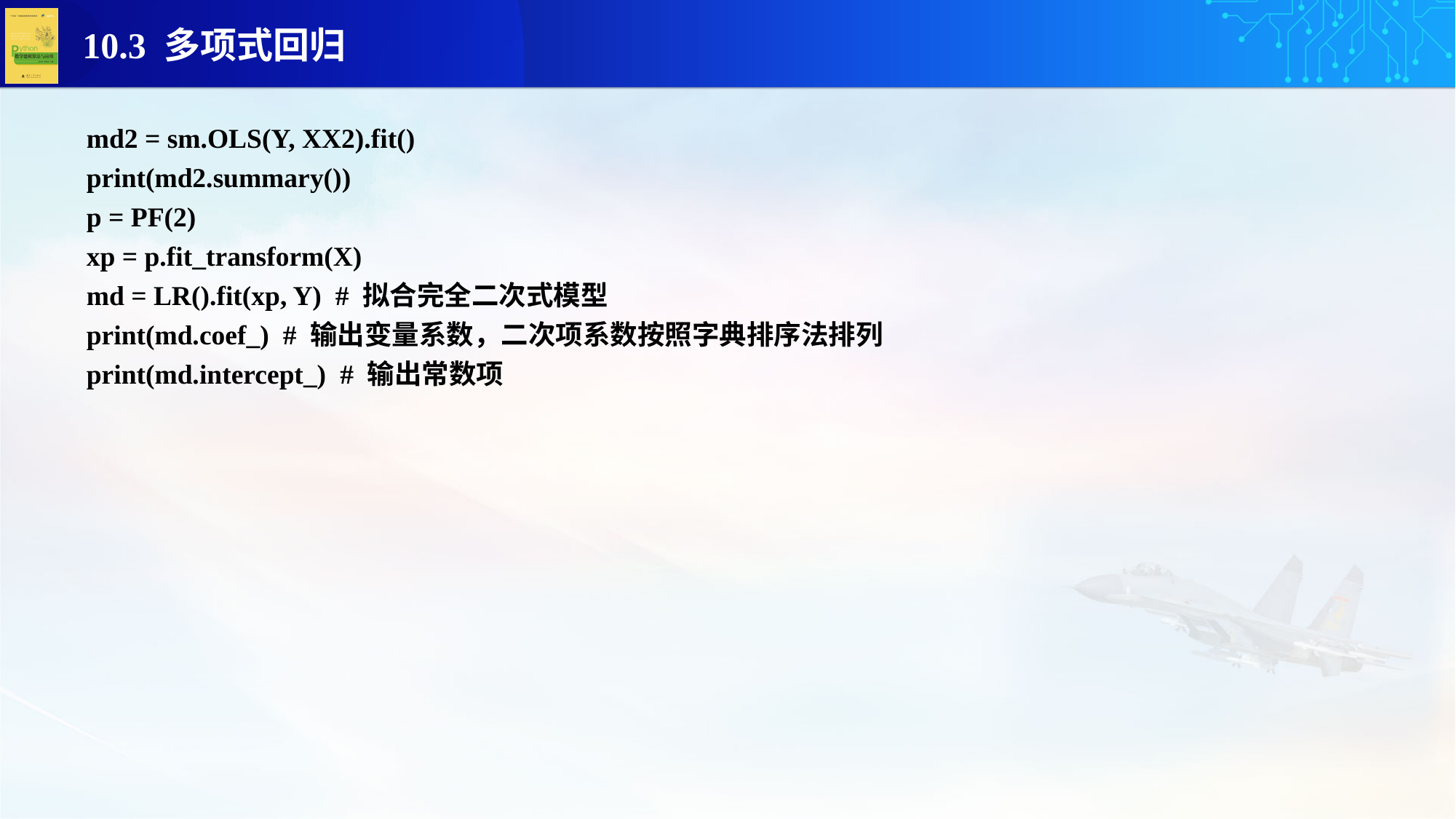

md2 = sm.OLS(Y, XX2).fit()
print(md2.summary())
p = PF(2)
xp = p.fit_transform(X)
md = LR().fit(xp, Y)  # 拟合完全二次式模型
print(md.coef_)  # 输出变量系数，二次项系数按照字典排序法排列
print(md.intercept_)  # 输出常数项